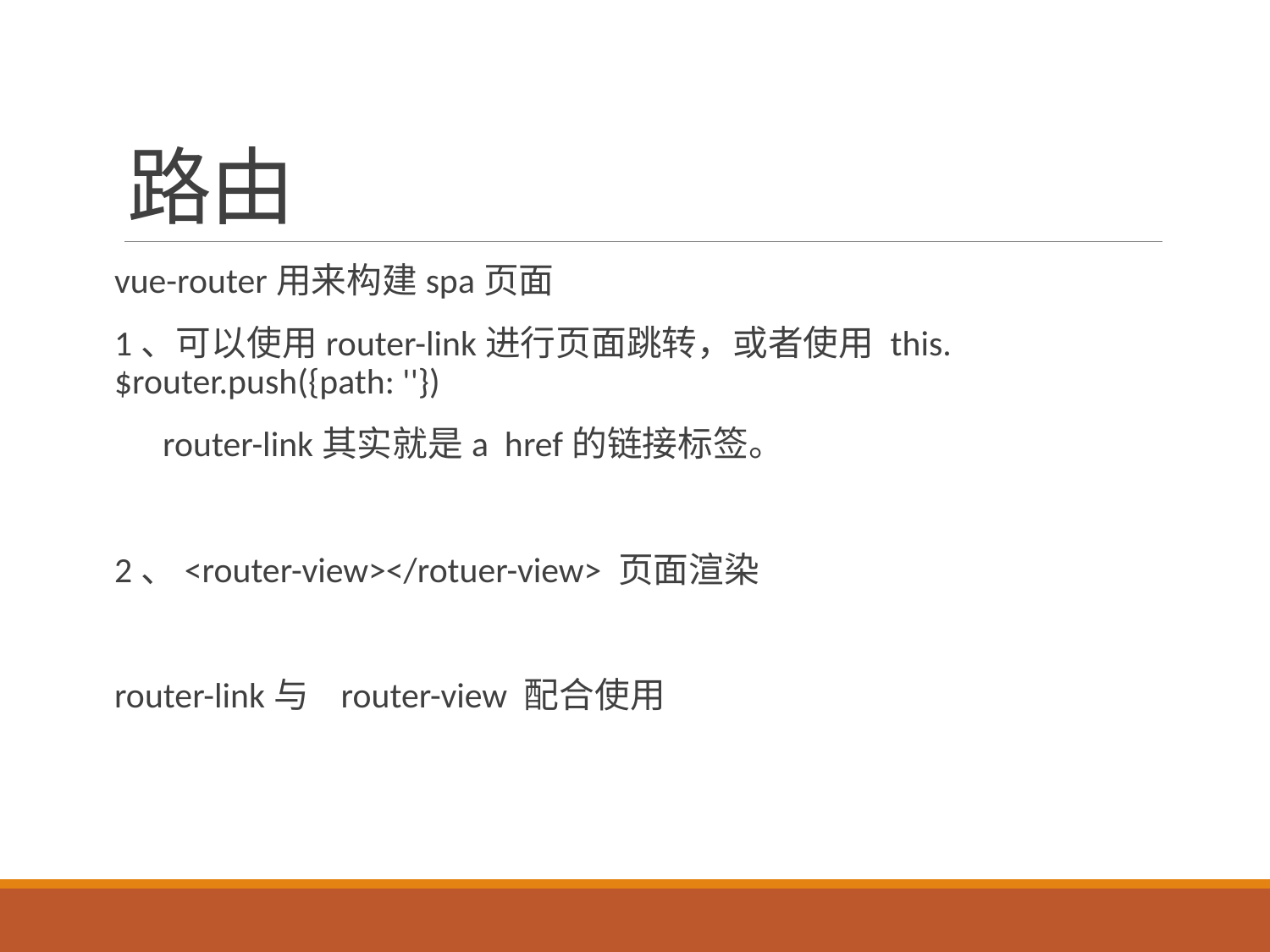

# 路由
vue-router用来构建spa页面
1、可以使用router-link进行页面跳转，或者使用 this.$router.push({path: ''})
      router-link其实就是a  href的链接标签。

2、<router-view></rotuer-view> 页面渲染

router-link与   router-view 配合使用